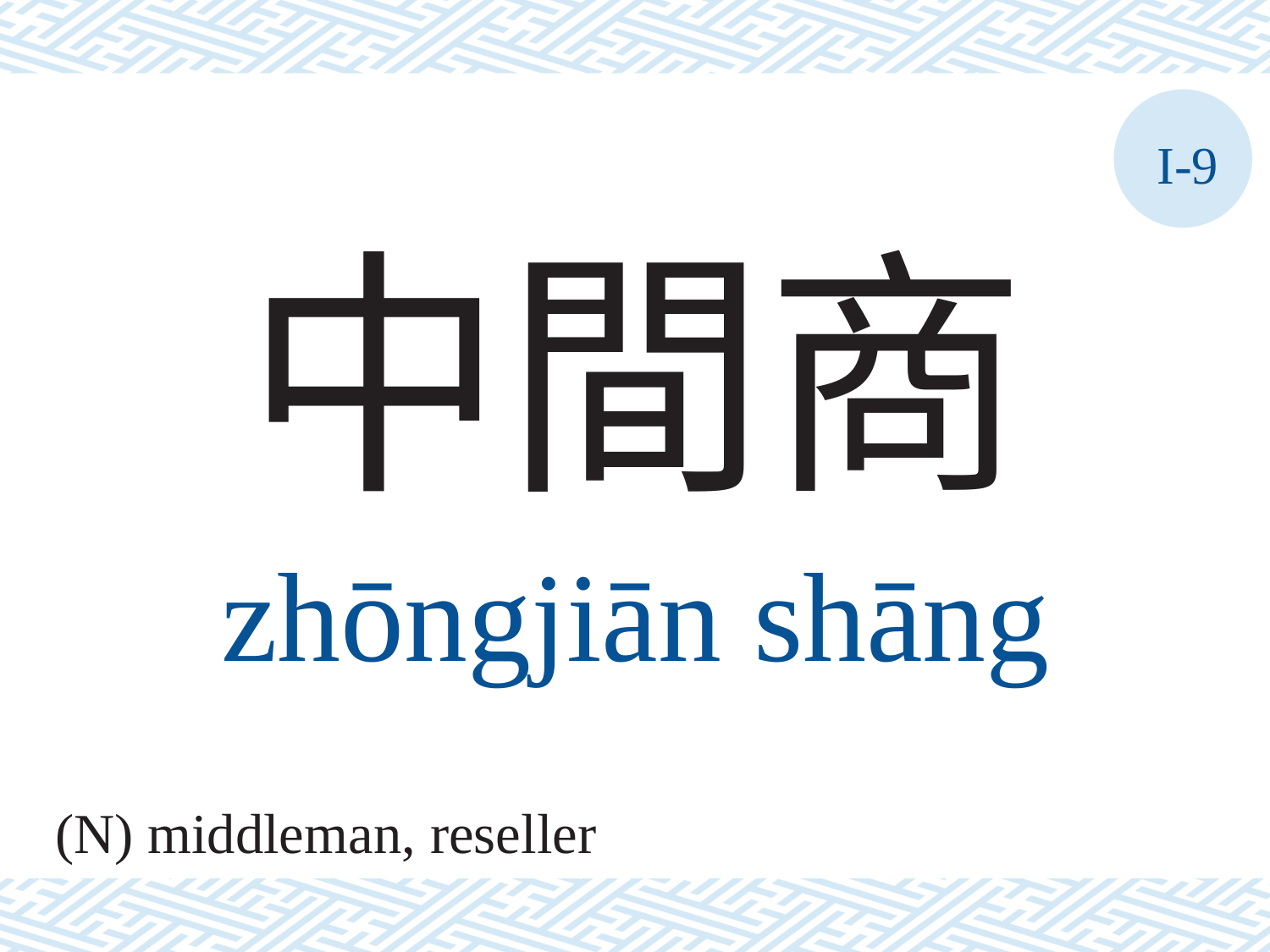

I-9
中間商
zhōngjiān	shāng
(N) middleman, reseller